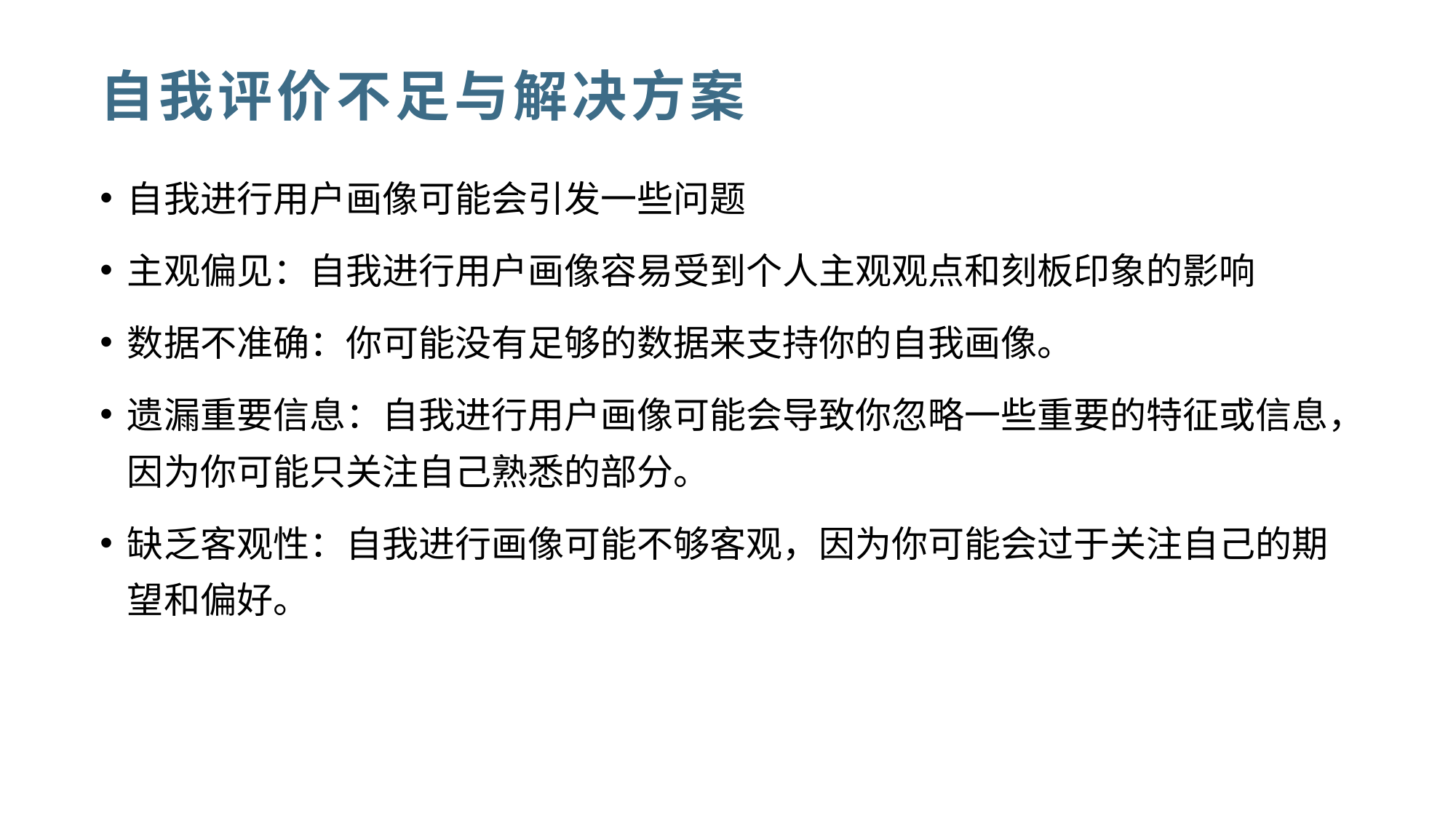

# 自我评价不足与解决方案
自我进行用户画像可能会引发一些问题
主观偏见：自我进行用户画像容易受到个人主观观点和刻板印象的影响
数据不准确：你可能没有足够的数据来支持你的自我画像。
遗漏重要信息：自我进行用户画像可能会导致你忽略一些重要的特征或信息，因为你可能只关注自己熟悉的部分。
缺乏客观性：自我进行画像可能不够客观，因为你可能会过于关注自己的期望和偏好。